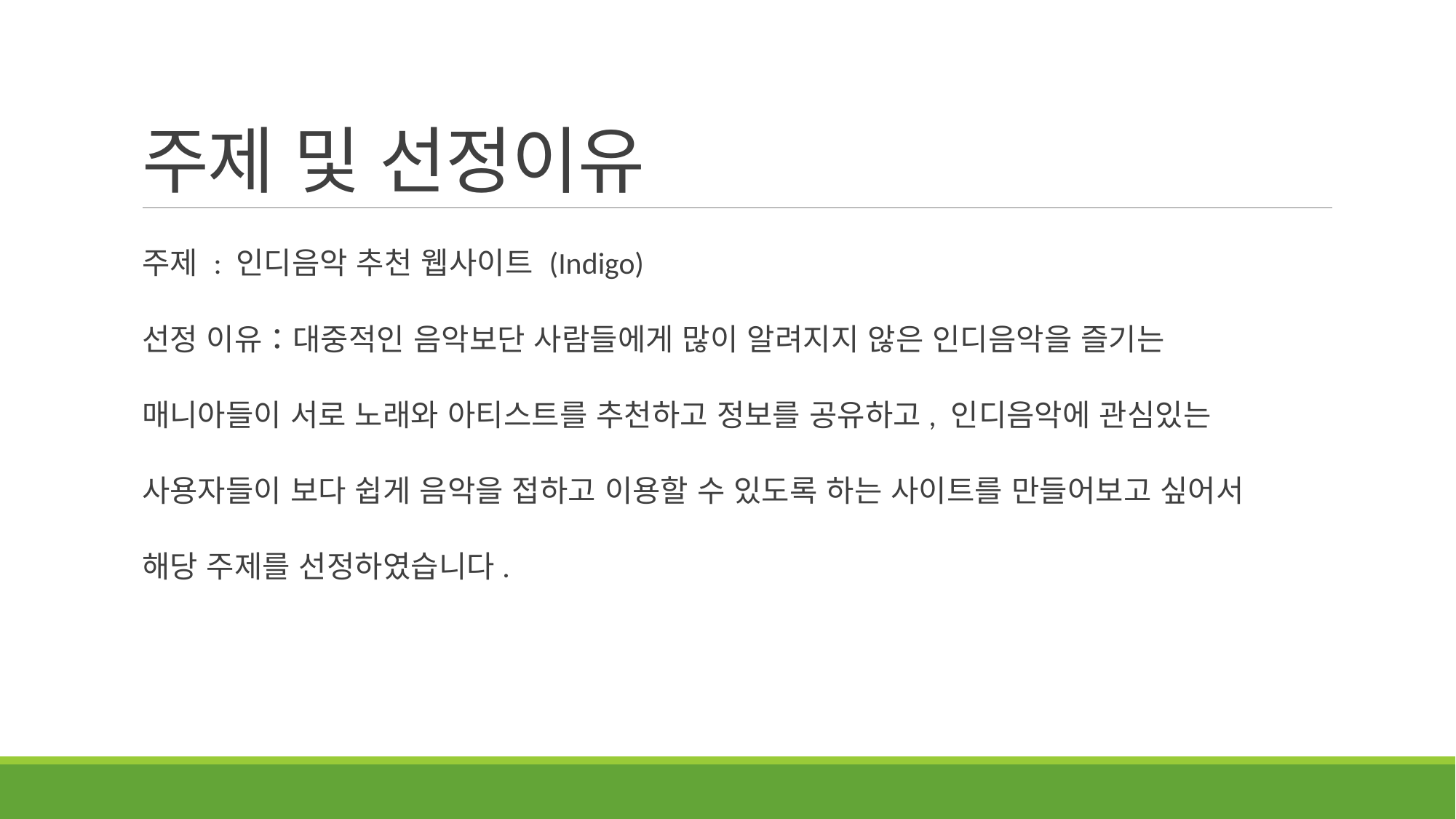

# 주제 및 선정이유
주제 : 인디음악 추천 웹사이트 (Indigo)
선정 이유：대중적인 음악보단 사람들에게 많이 알려지지 않은 인디음악을 즐기는
매니아들이 서로 노래와 아티스트를 추천하고 정보를 공유하고, 인디음악에 관심있는
사용자들이 보다 쉽게 음악을 접하고 이용할 수 있도록 하는 사이트를 만들어보고 싶어서
해당 주제를 선정하였습니다.